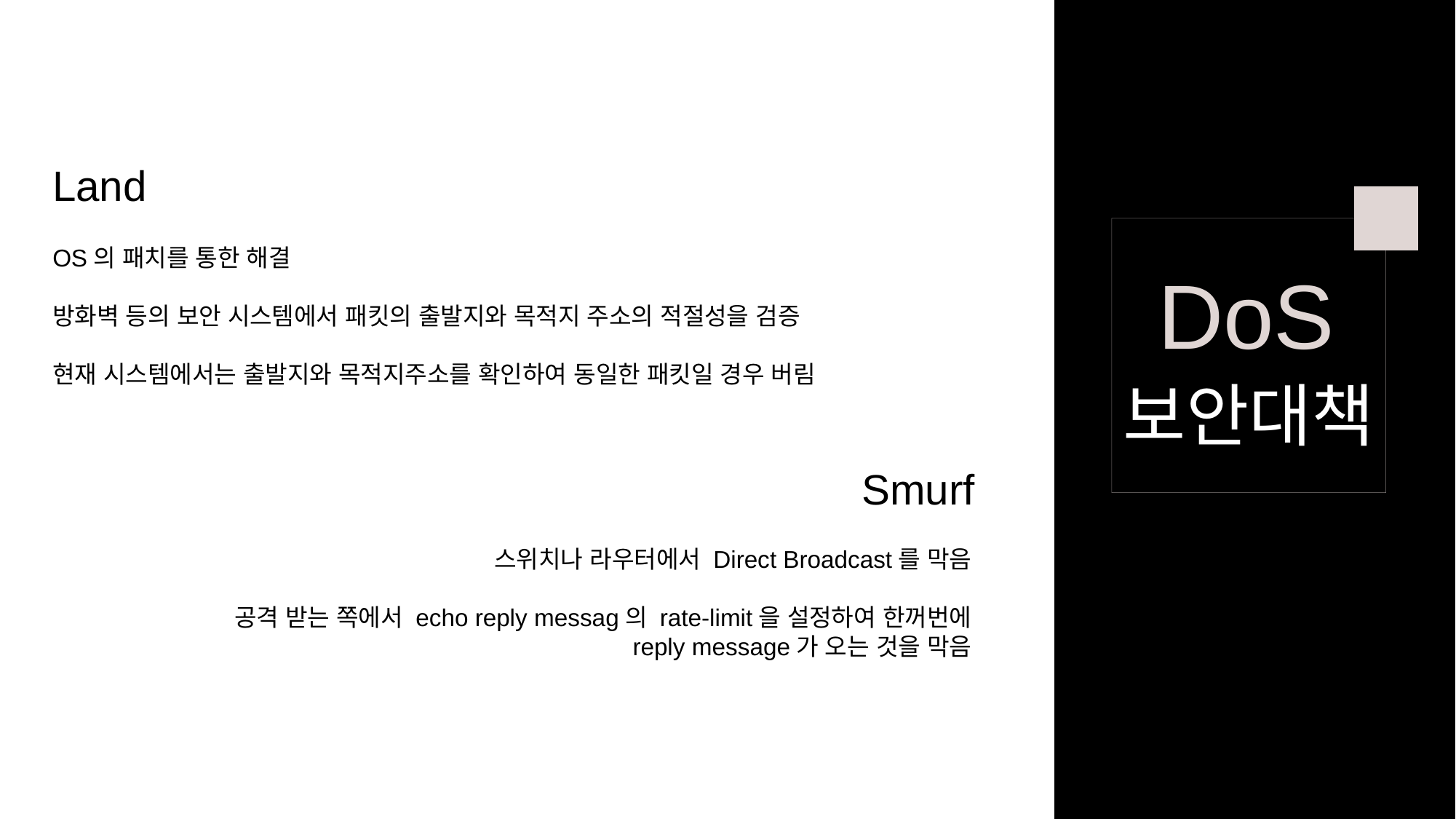

Land

DoS
보안대책

OS의 패치를 통한 해결

방화벽 등의 보안 시스템에서 패킷의 출발지와 목적지 주소의 적절성을 검증

현재 시스템에서는 출발지와 목적지주소를 확인하여 동일한 패킷일 경우 버림
Smurf
스위치나 라우터에서 Direct Broadcast를 막음

공격 받는 쪽에서 echo reply messag의 rate-limit을 설정하여 한꺼번에 reply message가 오는 것을 막음